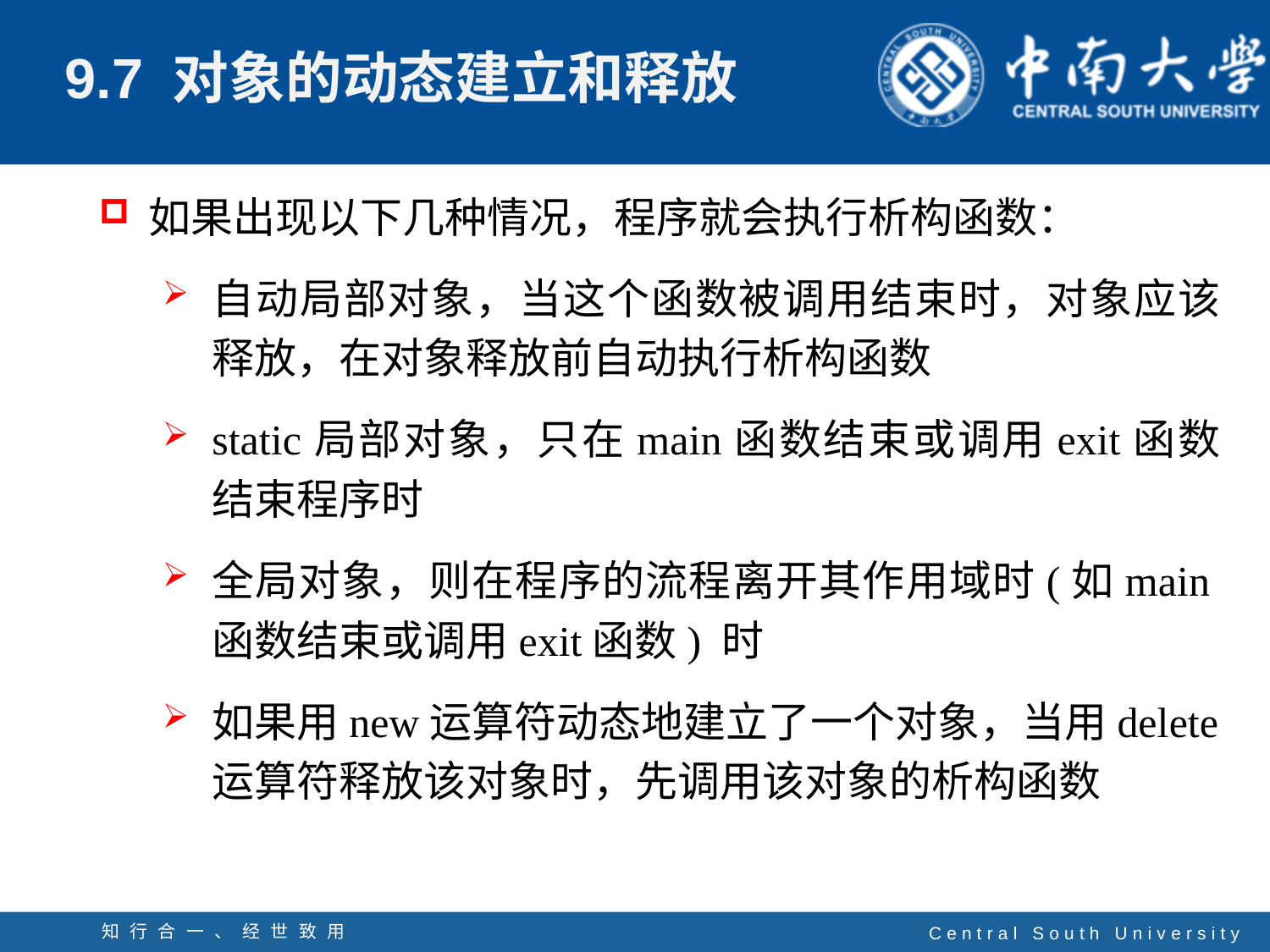

如果出现以下几种情况，程序就会执行析构函数：
自动局部对象，当这个函数被调用结束时，对象应该释放，在对象释放前自动执行析构函数
static局部对象，只在main函数结束或调用exit函数结束程序时
全局对象，则在程序的流程离开其作用域时(如main函数结束或调用exit函数) 时
如果用new运算符动态地建立了一个对象，当用delete运算符释放该对象时，先调用该对象的析构函数

知行合一、经世致用
自强不息 厚德载物
Central South University